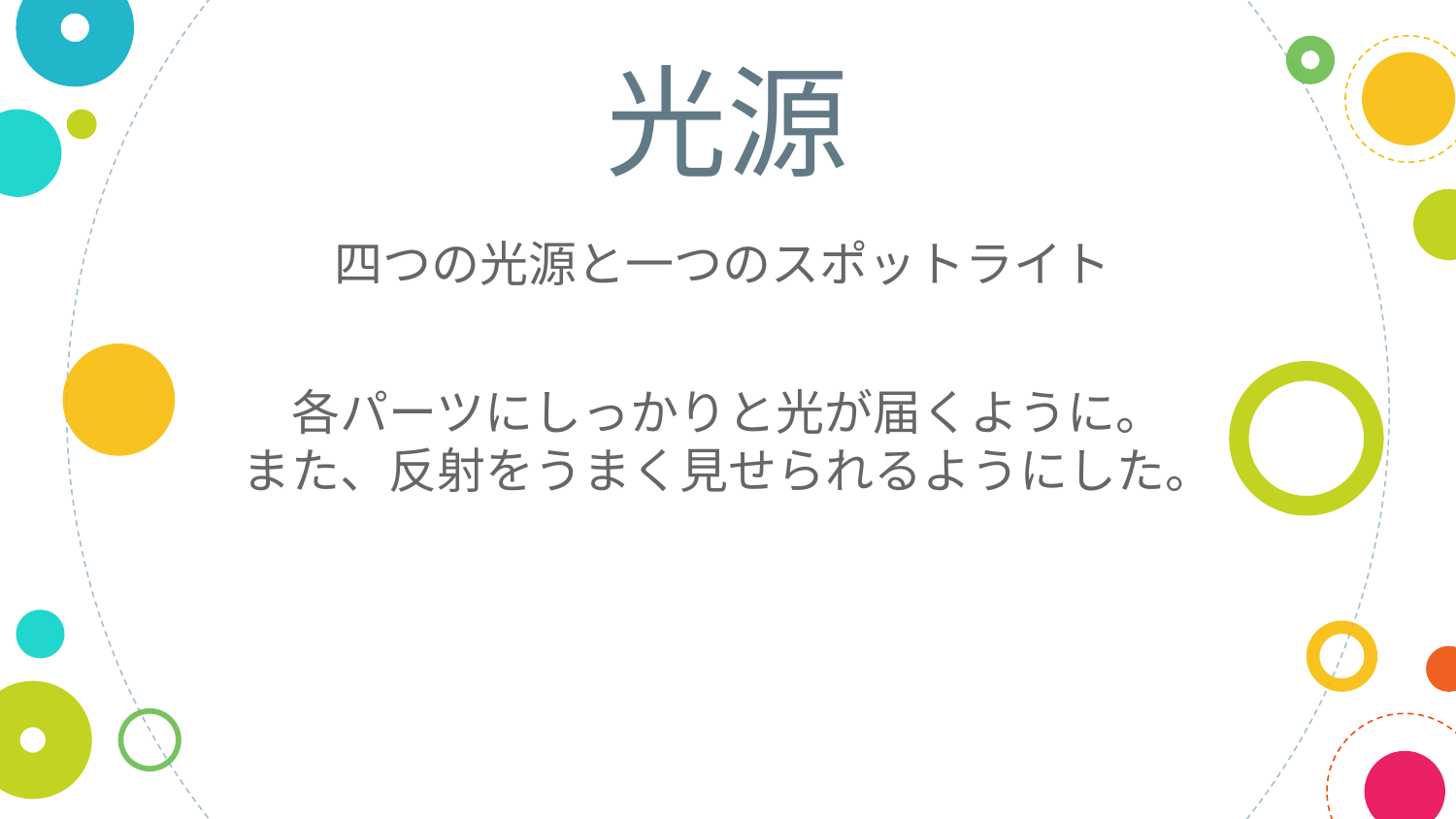

光源
四つの光源と一つのスポットライト

各パーツにしっかりと光が届くように。
また、反射をうまく見せられるようにした。